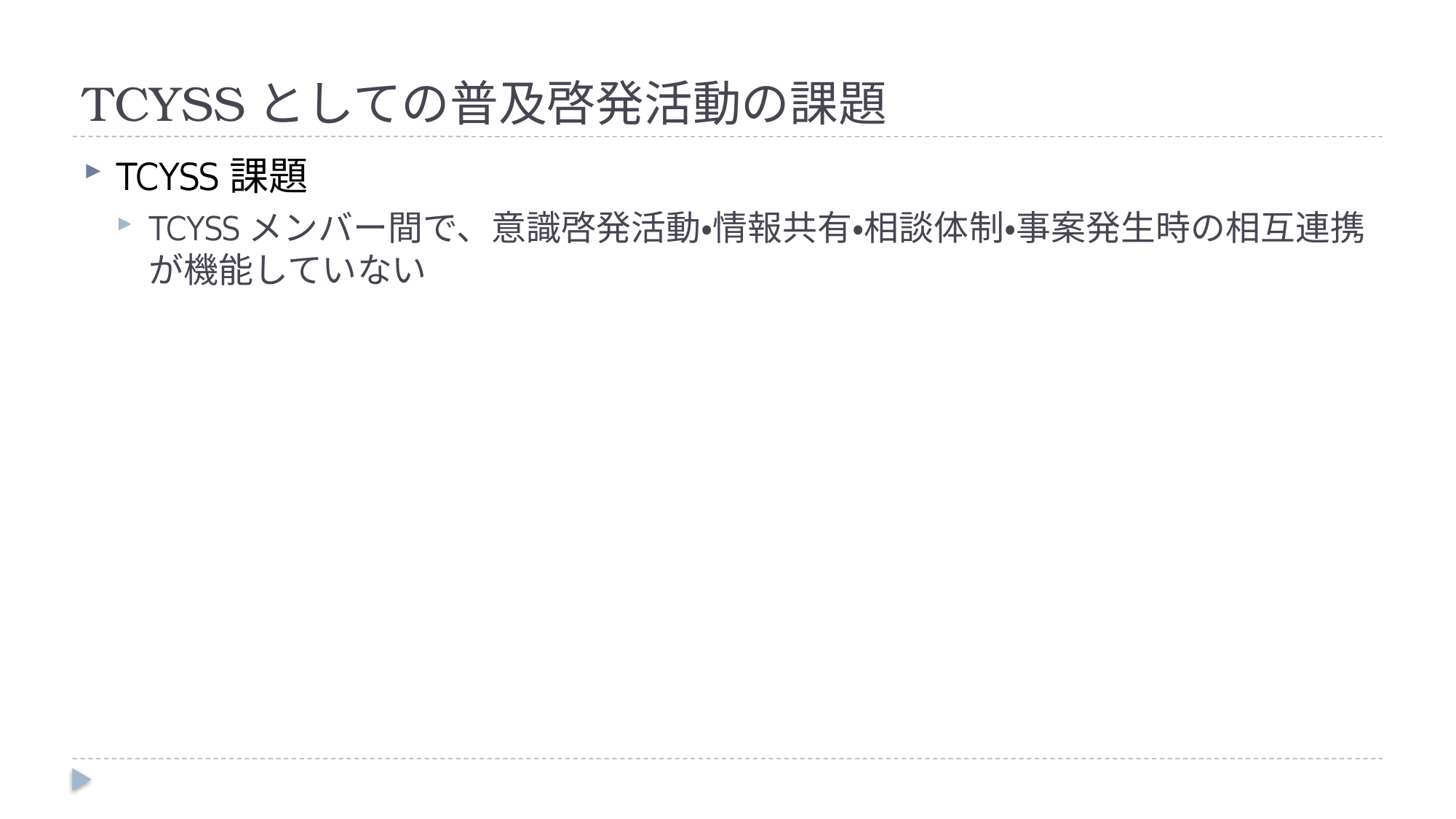

# TCYSSとしての普及啓発活動の課題
TCYSS課題
TCYSSメンバー間で、意識啓発活動・情報共有・相談体制・事案発生時の相互連携が機能していない